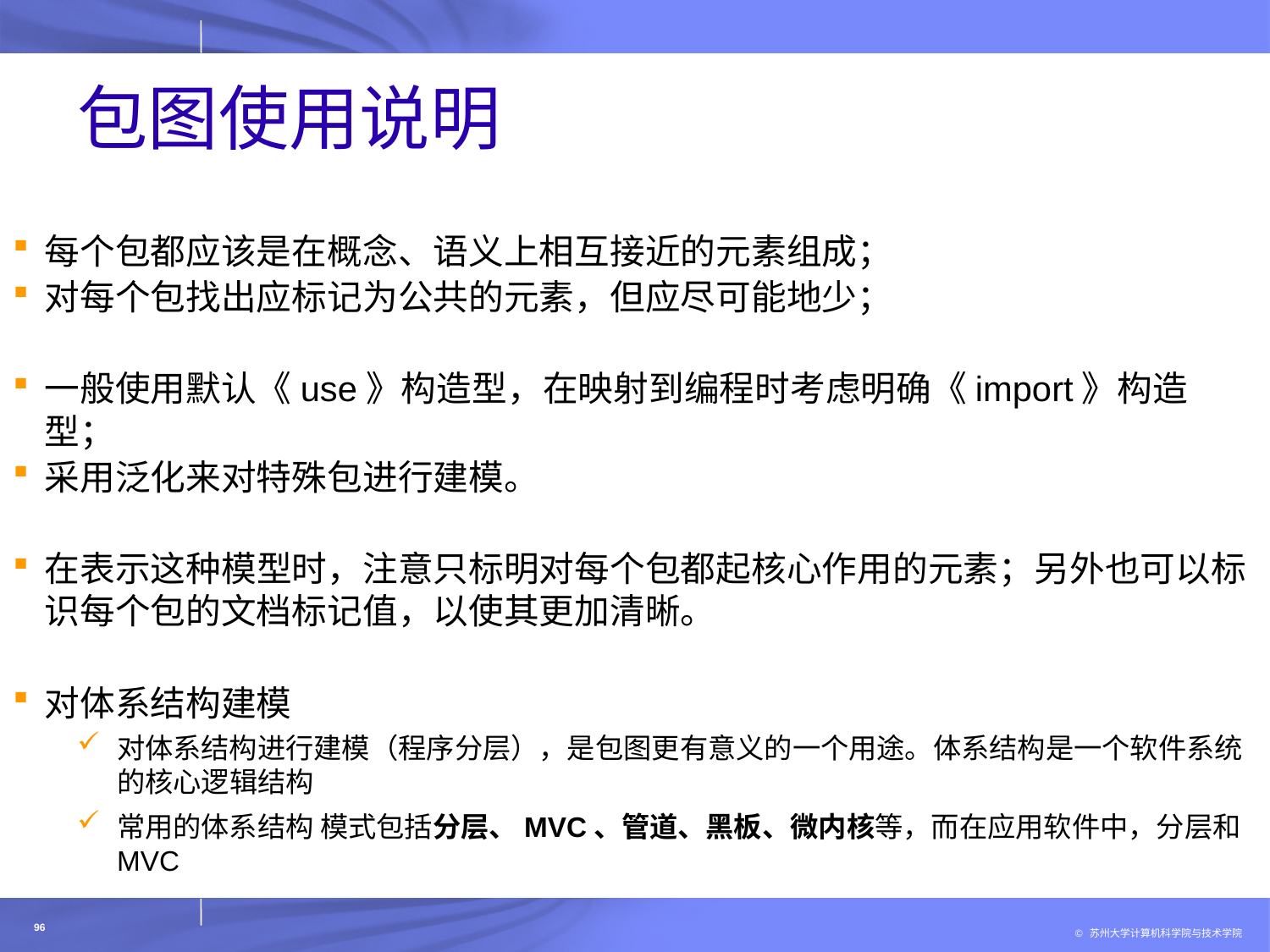

# 包图使用说明
每个包都应该是在概念、语义上相互接近的元素组成；
对每个包找出应标记为公共的元素，但应尽可能地少；

一般使用默认《use》构造型，在映射到编程时考虑明确《import》构造型；
采用泛化来对特殊包进行建模。

在表示这种模型时，注意只标明对每个包都起核心作用的元素；另外也可以标识每个包的文档标记值，以使其更加清晰。

对体系结构建模
对体系结构进行建模（程序分层），是包图更有意义的一个用途。体系结构是一个软件系统的核心逻辑结构
常用的体系结构 模式包括分层、MVC、管道、黑板、微内核等，而在应用软件中，分层和MVC

96